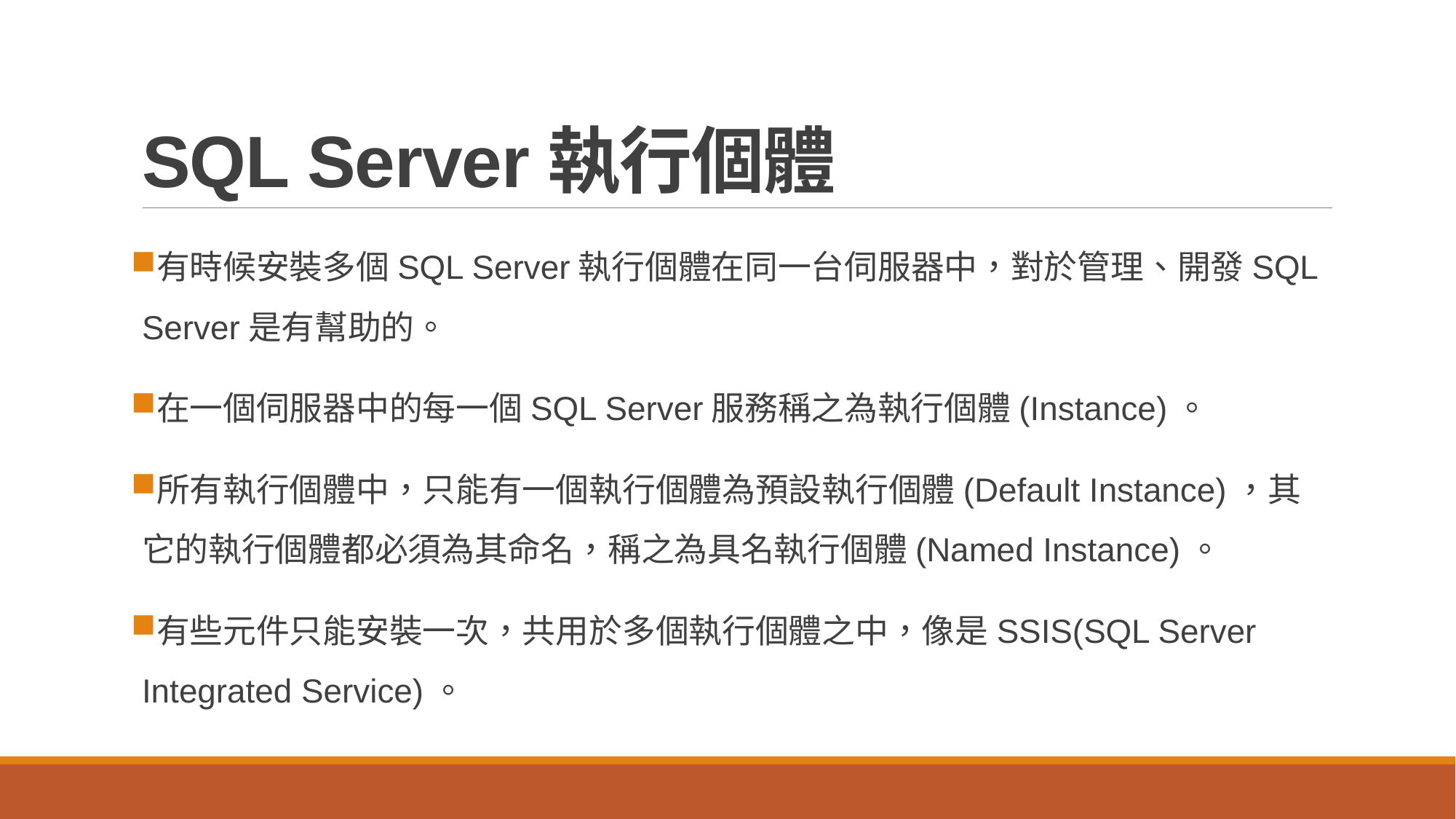

# SQL Server執行個體
有時候安裝多個SQL Server執行個體在同一台伺服器中，對於管理、開發SQL Server是有幫助的。
在一個伺服器中的每一個SQL Server服務稱之為執行個體(Instance)。
所有執行個體中，只能有一個執行個體為預設執行個體(Default Instance)，其它的執行個體都必須為其命名，稱之為具名執行個體(Named Instance)。
有些元件只能安裝一次，共用於多個執行個體之中，像是SSIS(SQL Server Integrated Service)。